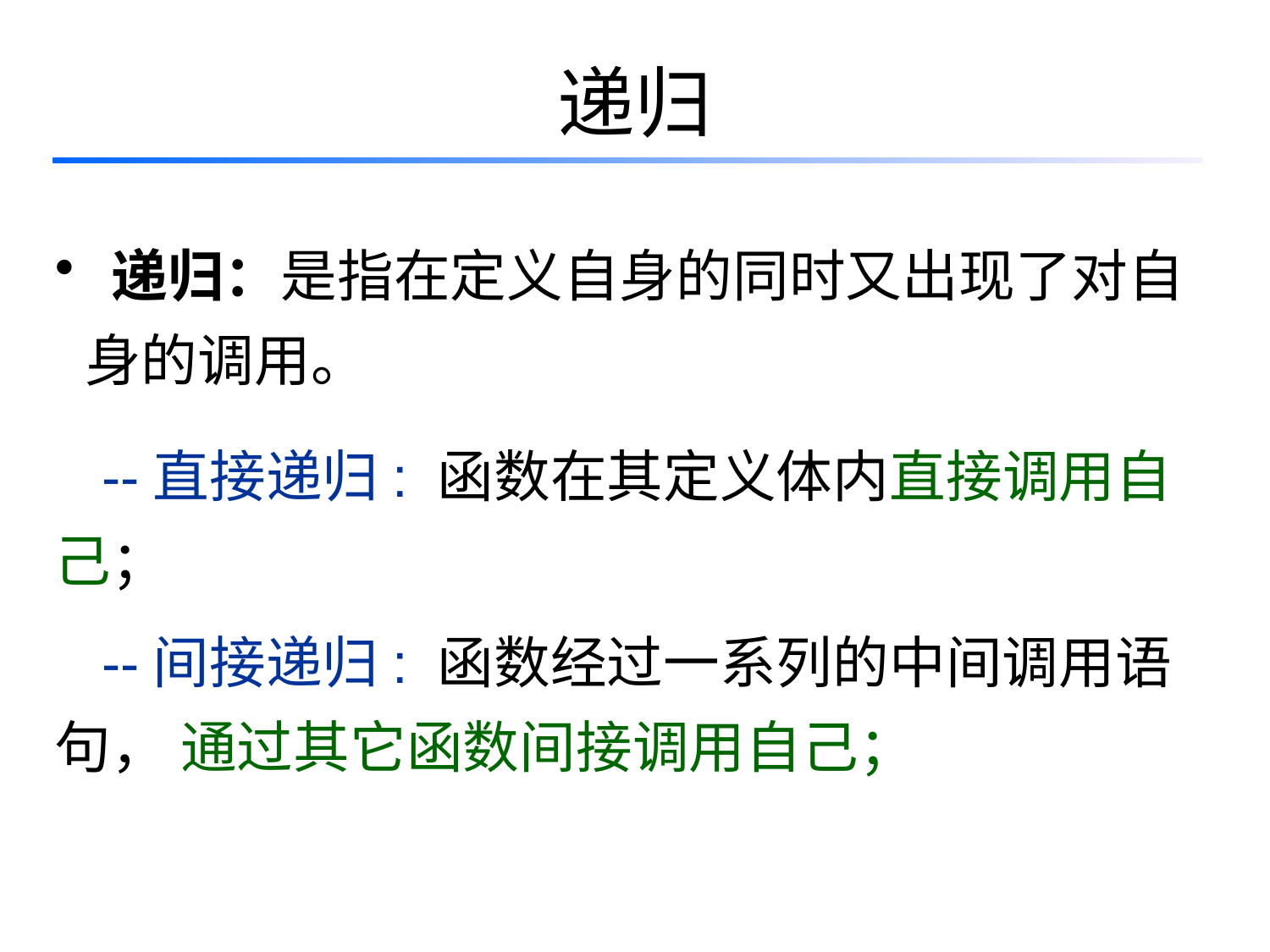

# 递归

 递归：是指在定义自身的同时又出现了对自身的调用。
   --直接递归: 函数在其定义体内直接调用自己；
   --间接递归: 函数经过一系列的中间调用语句， 通过其它函数间接调用自己；